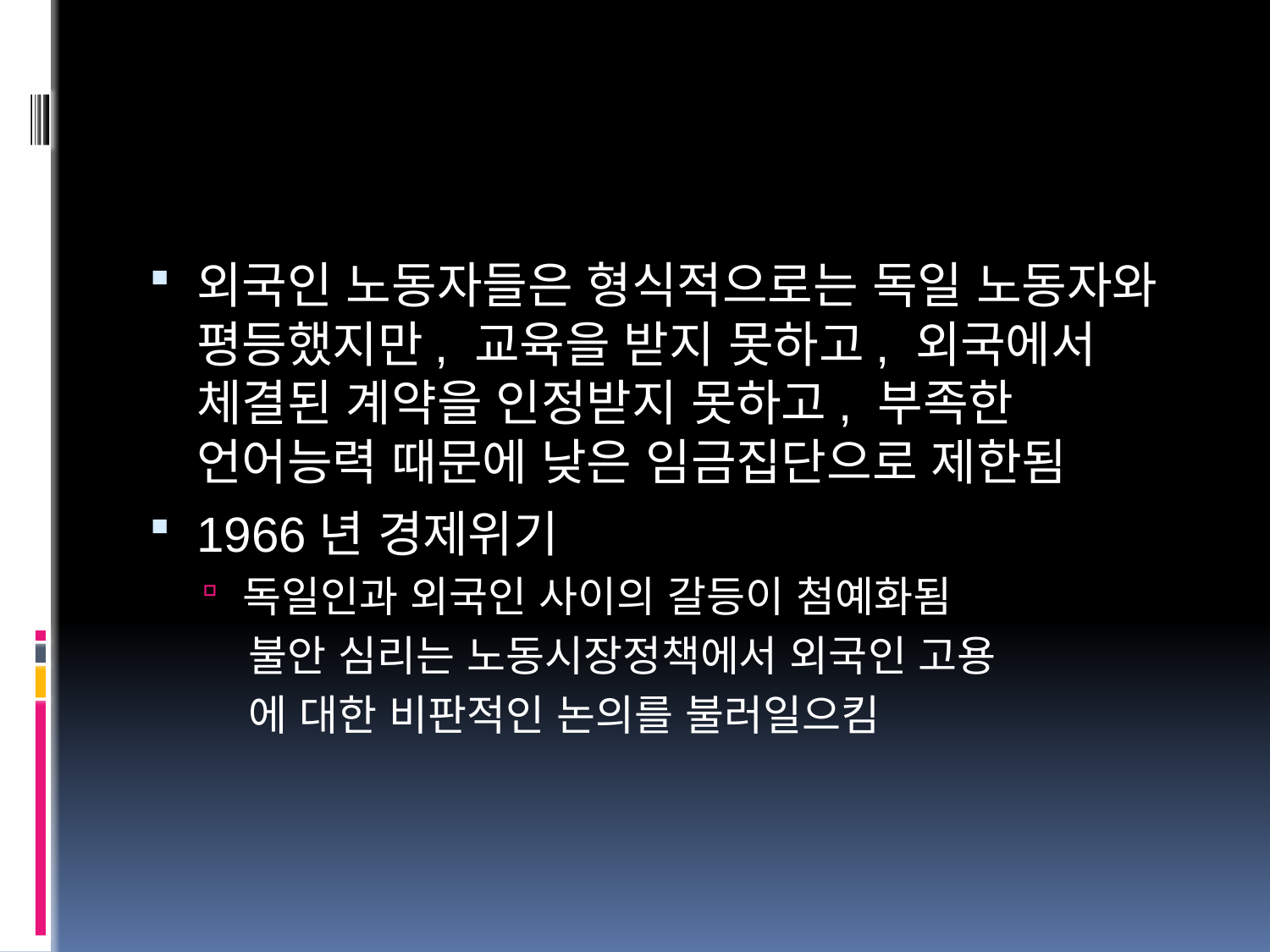

#
외국인 노동자들은 형식적으로는 독일 노동자와 평등했지만, 교육을 받지 못하고, 외국에서 체결된 계약을 인정받지 못하고, 부족한 언어능력 때문에 낮은 임금집단으로 제한됨
1966년 경제위기
독일인과 외국인 사이의 갈등이 첨예화됨
   불안 심리는 노동시장정책에서 외국인 고용
   에 대한 비판적인 논의를 불러일으킴